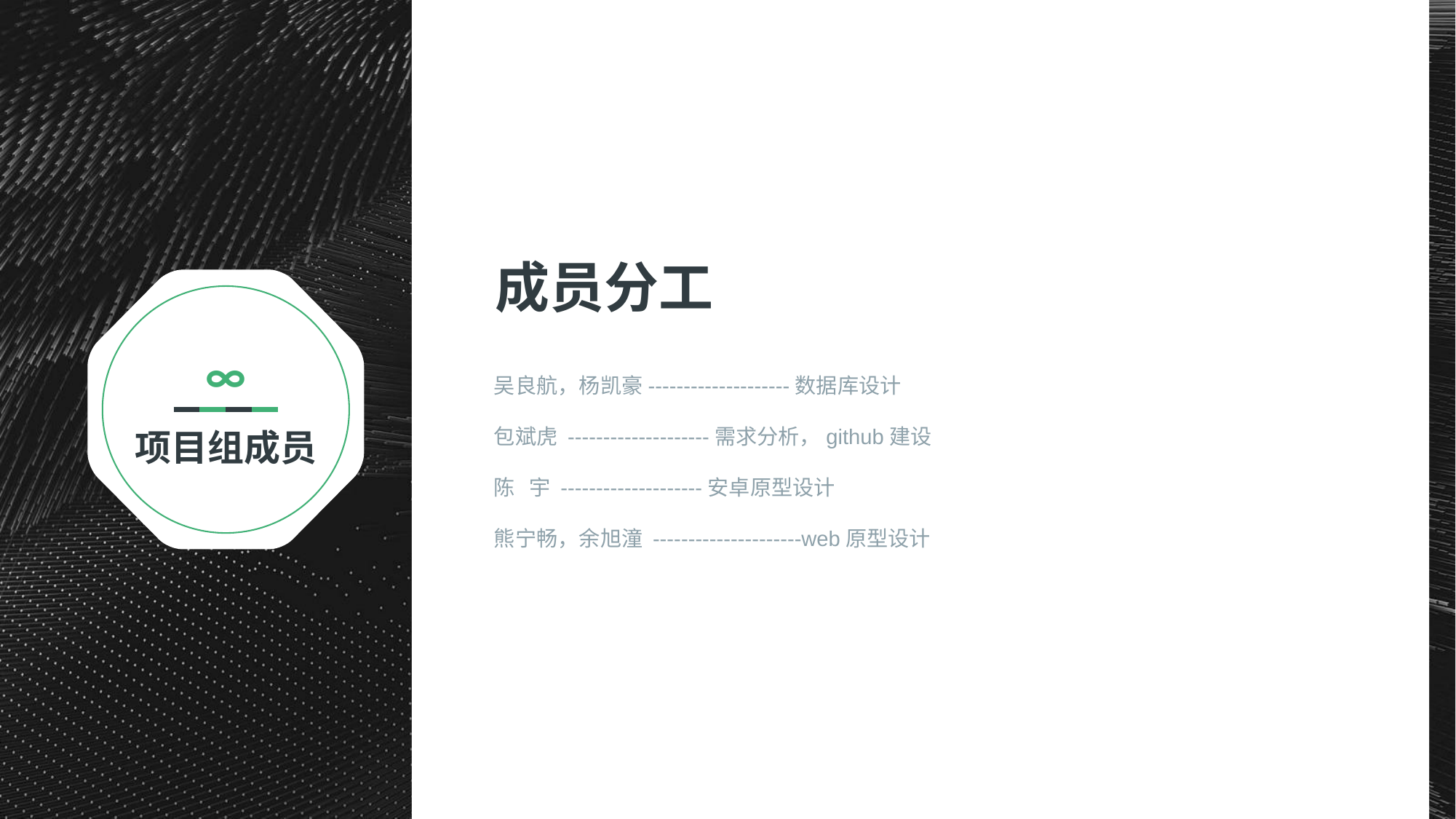

成员分工

∞
吴良航，杨凯豪--------------------数据库设计

包斌虎 --------------------需求分析，github建设

陈   宇 --------------------安卓原型设计

熊宁畅，余旭潼 ---------------------web原型设计
项目组成员